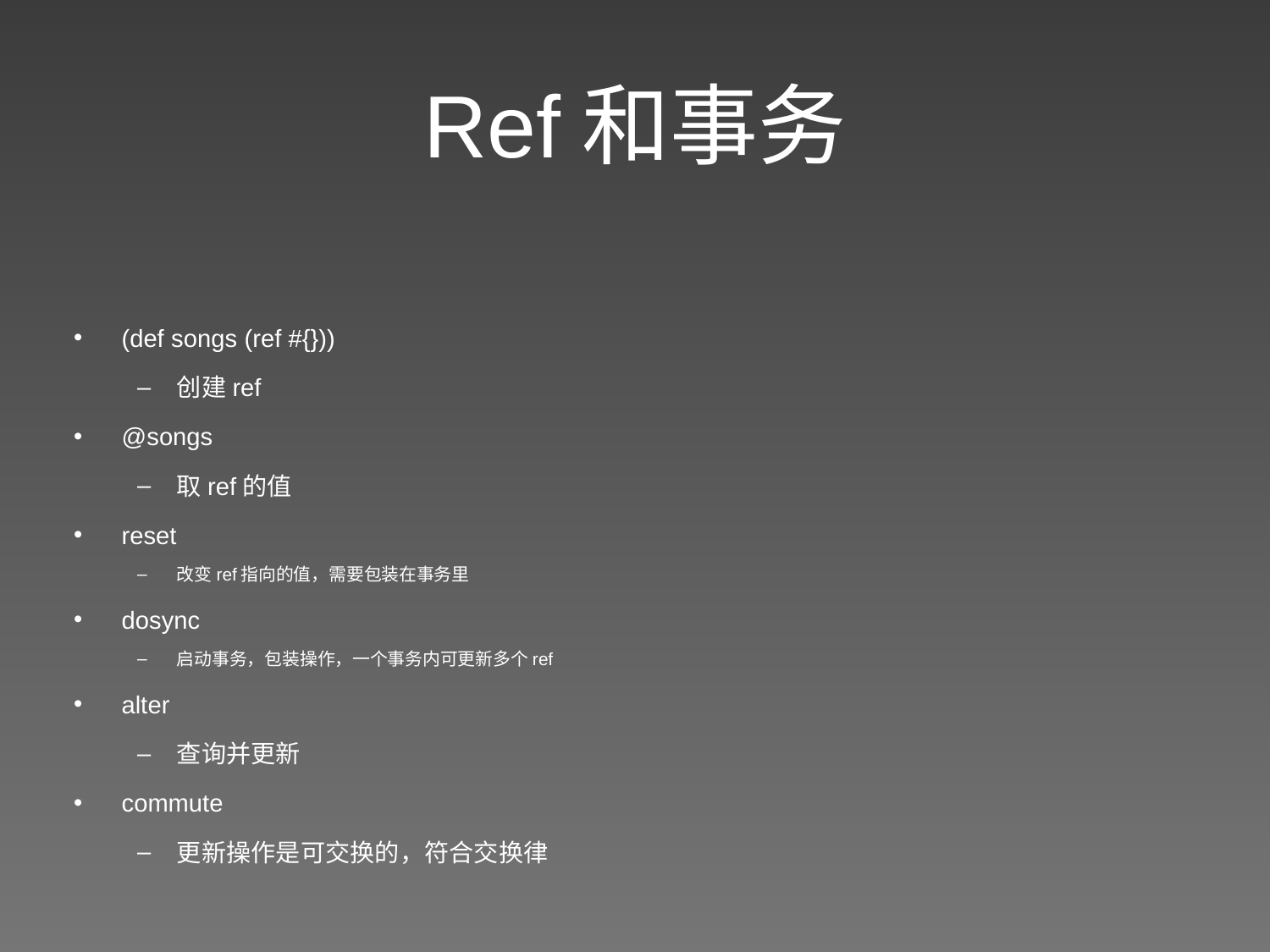

# Ref和事务
(def songs (ref #{}))
创建ref
@songs
取ref的值
reset
改变ref指向的值，需要包装在事务里
dosync
启动事务，包装操作，一个事务内可更新多个ref
alter
查询并更新
commute
更新操作是可交换的，符合交换律